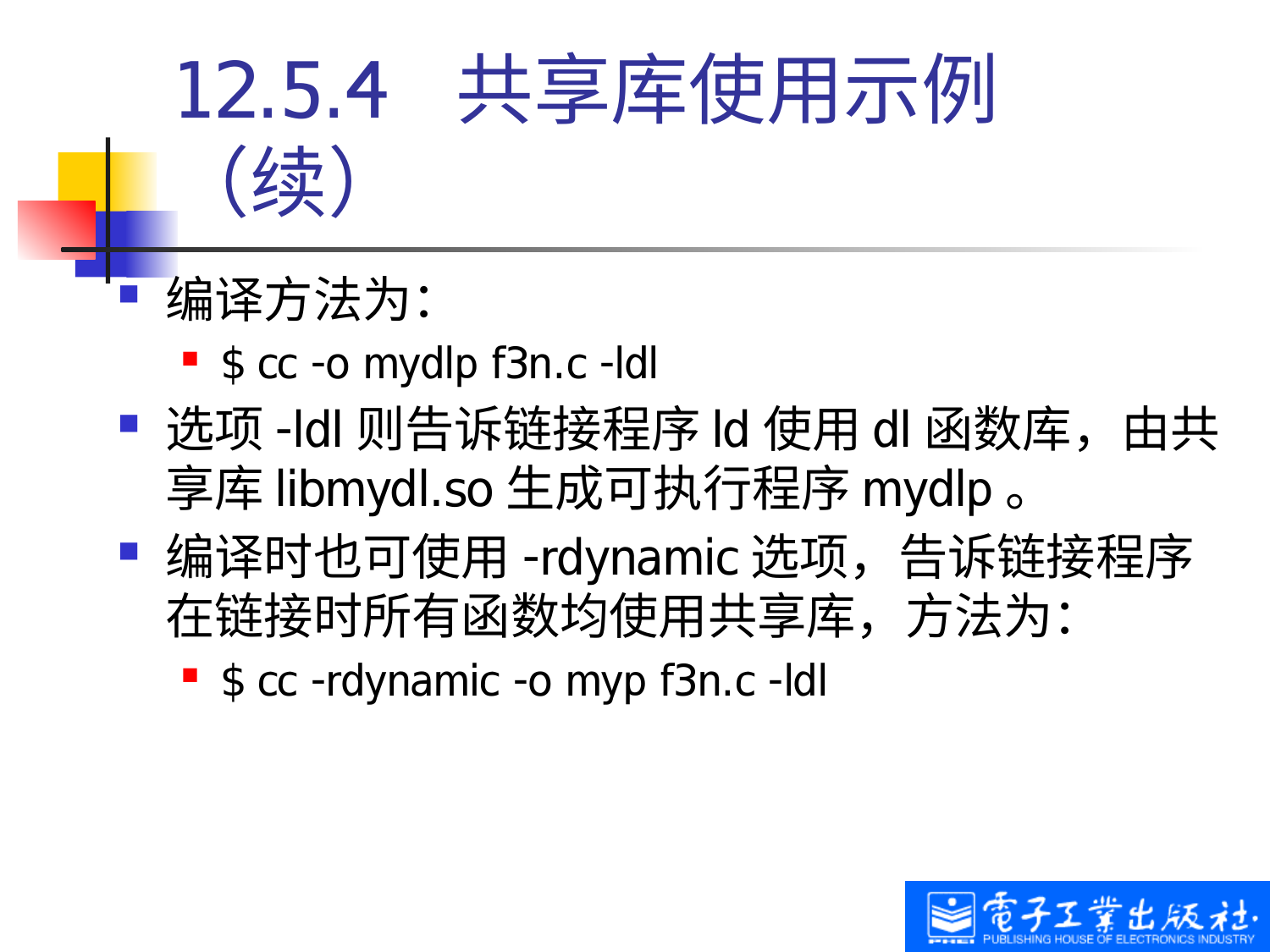

# 12.5.4  共享库使用示例（续）
编译方法为：
$ cc -o mydlp f3n.c -ldl
选项-ldl则告诉链接程序ld使用dl函数库，由共享库libmydl.so生成可执行程序mydlp。
编译时也可使用-rdynamic选项，告诉链接程序在链接时所有函数均使用共享库，方法为：
$ cc -rdynamic -o myp f3n.c -ldl